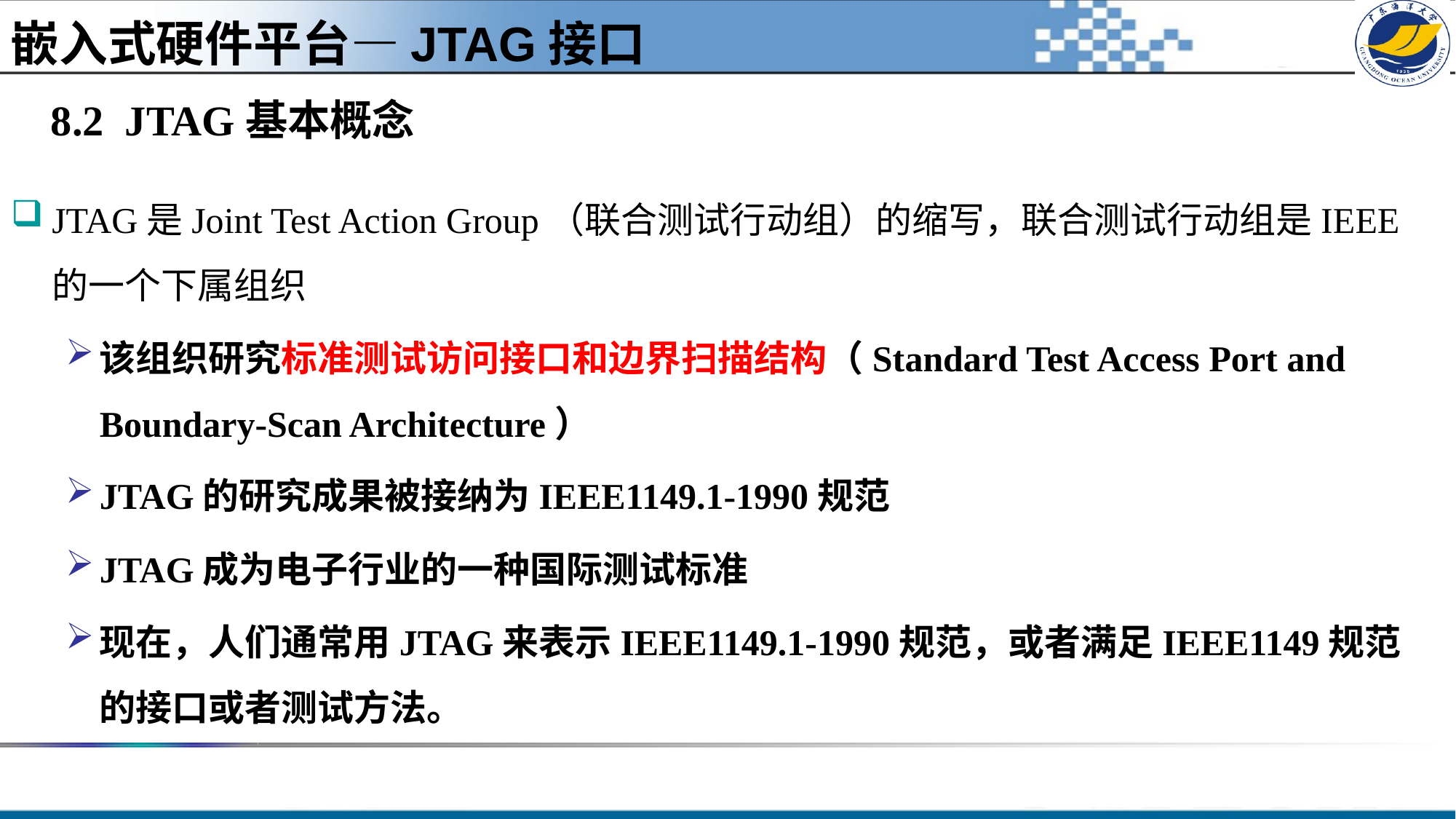

嵌入式硬件平台—JTAG接口
# 8.2  JTAG基本概念
JTAG是Joint Test Action Group（联合测试行动组）的缩写，联合测试行动组是IEEE的一个下属组织
该组织研究标准测试访问接口和边界扫描结构（Standard Test Access Port and Boundary-Scan Architecture）
JTAG的研究成果被接纳为IEEE1149.1-1990规范
JTAG成为电子行业的一种国际测试标准
现在，人们通常用JTAG来表示IEEE1149.1-1990规范，或者满足IEEE1149规范的接口或者测试方法。
143